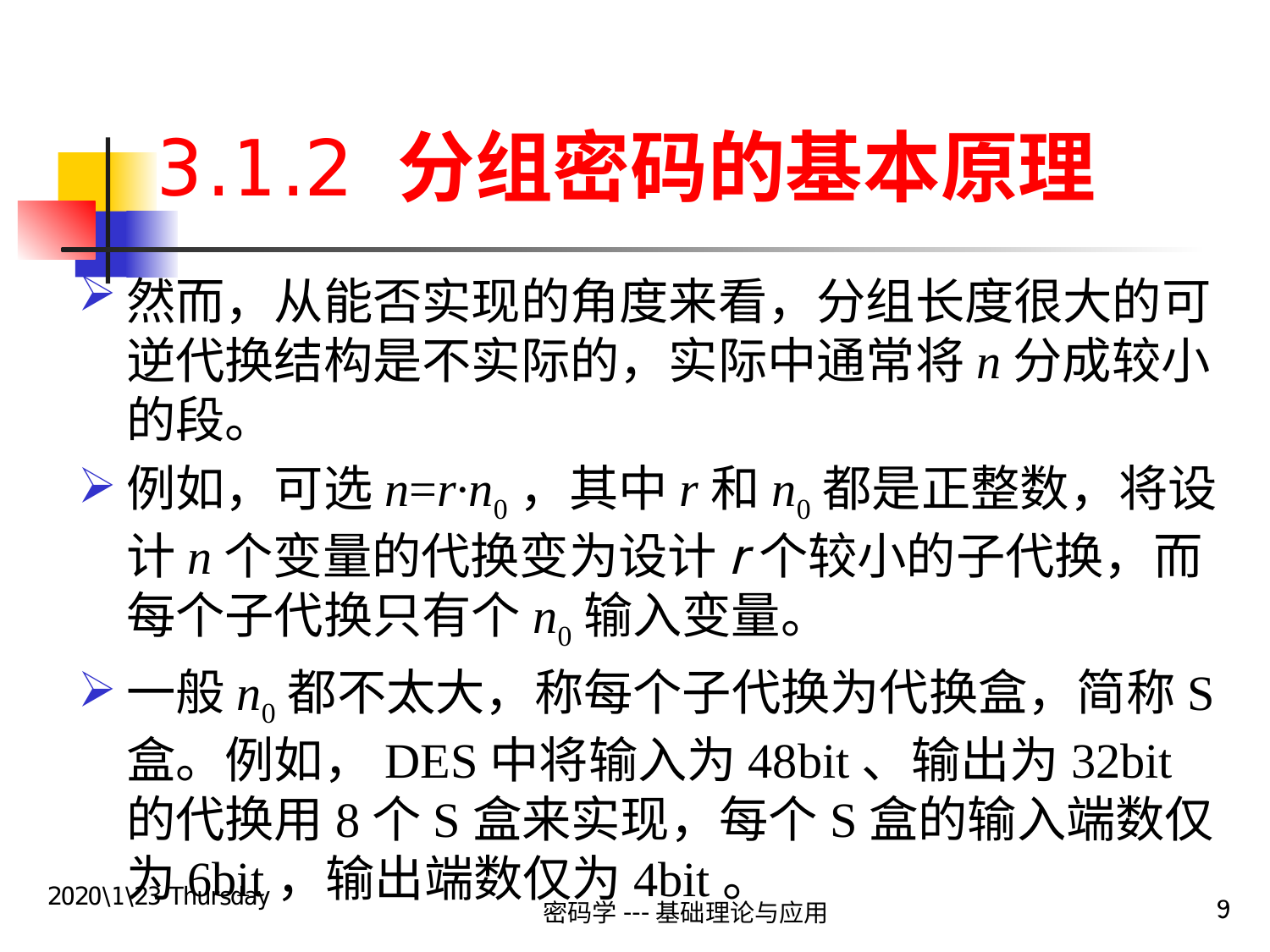

# 3.1.2 分组密码的基本原理
然而，从能否实现的角度来看，分组长度很大的可逆代换结构是不实际的，实际中通常将n分成较小的段。
例如，可选n=r∙n0，其中r和n0都是正整数，将设计n个变量的代换变为设计r个较小的子代换，而每个子代换只有个n0输入变量。
一般n0都不太大，称每个子代换为代换盒，简称S盒。例如，DES中将输入为48bit、输出为32bit的代换用8个S盒来实现，每个S盒的输入端数仅为6bit，输出端数仅为4bit。
2020\1\23 Thursday
9
密码学---基础理论与应用